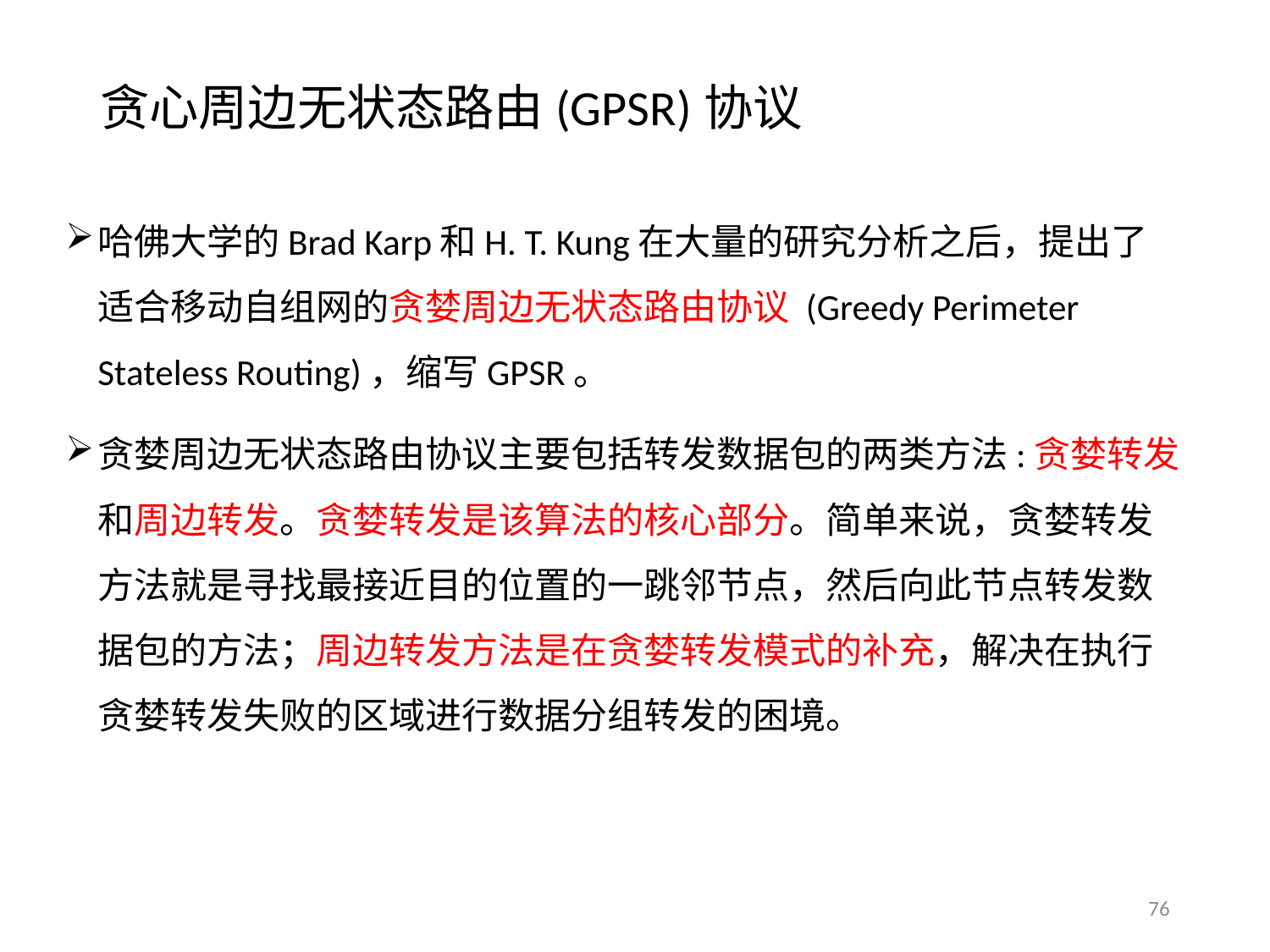

# 贪心周边无状态路由(GPSR)协议
哈佛大学的Brad Karp和H. T. Kung在大量的研究分析之后，提出了适合移动自组网的贪婪周边无状态路由协议 (Greedy Perimeter Stateless Routing)，缩写GPSR。
贪婪周边无状态路由协议主要包括转发数据包的两类方法:贪婪转发和周边转发。贪婪转发是该算法的核心部分。简单来说，贪婪转发方法就是寻找最接近目的位置的一跳邻节点，然后向此节点转发数据包的方法；周边转发方法是在贪婪转发模式的补充，解决在执行贪婪转发失败的区域进行数据分组转发的困境。
76